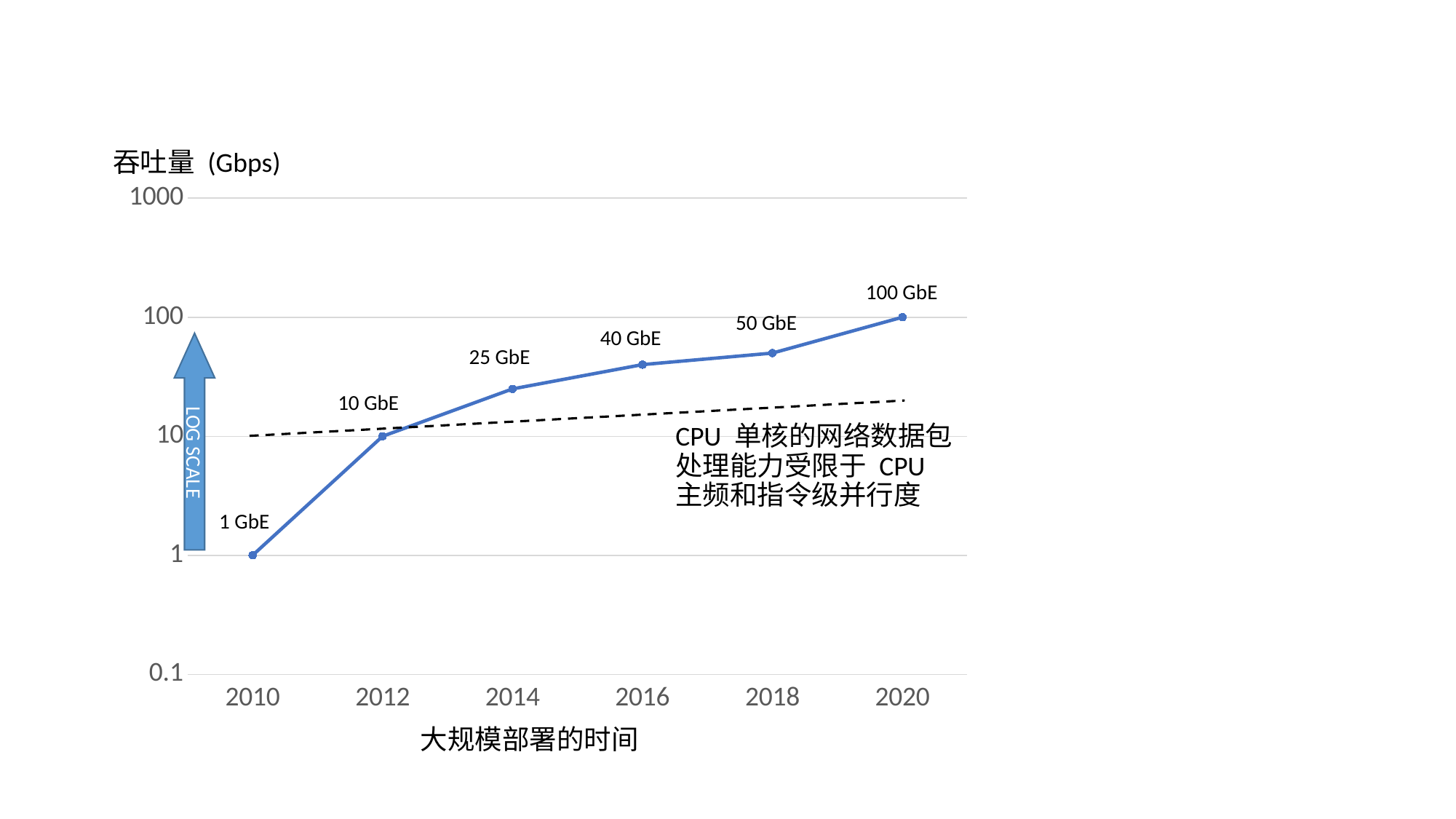

吞吐量 (Gbps)

### Chart

| Category | Network |
|---|---|
| 2010 | 1.0 |
| 2012 | 10.0 |
| 2014 | 25.0 |
| 2016 | 40.0 |
| 2018 | 50.0 |
| 2020 | 100.0 |
100 GbE
50 GbE
40 GbE
25 GbE
10 GbE
CPU 单核的网络数据包
处理能力受限于 CPU
主频和指令级并行度
LOG SCALE
1 GbE
大规模部署的时间